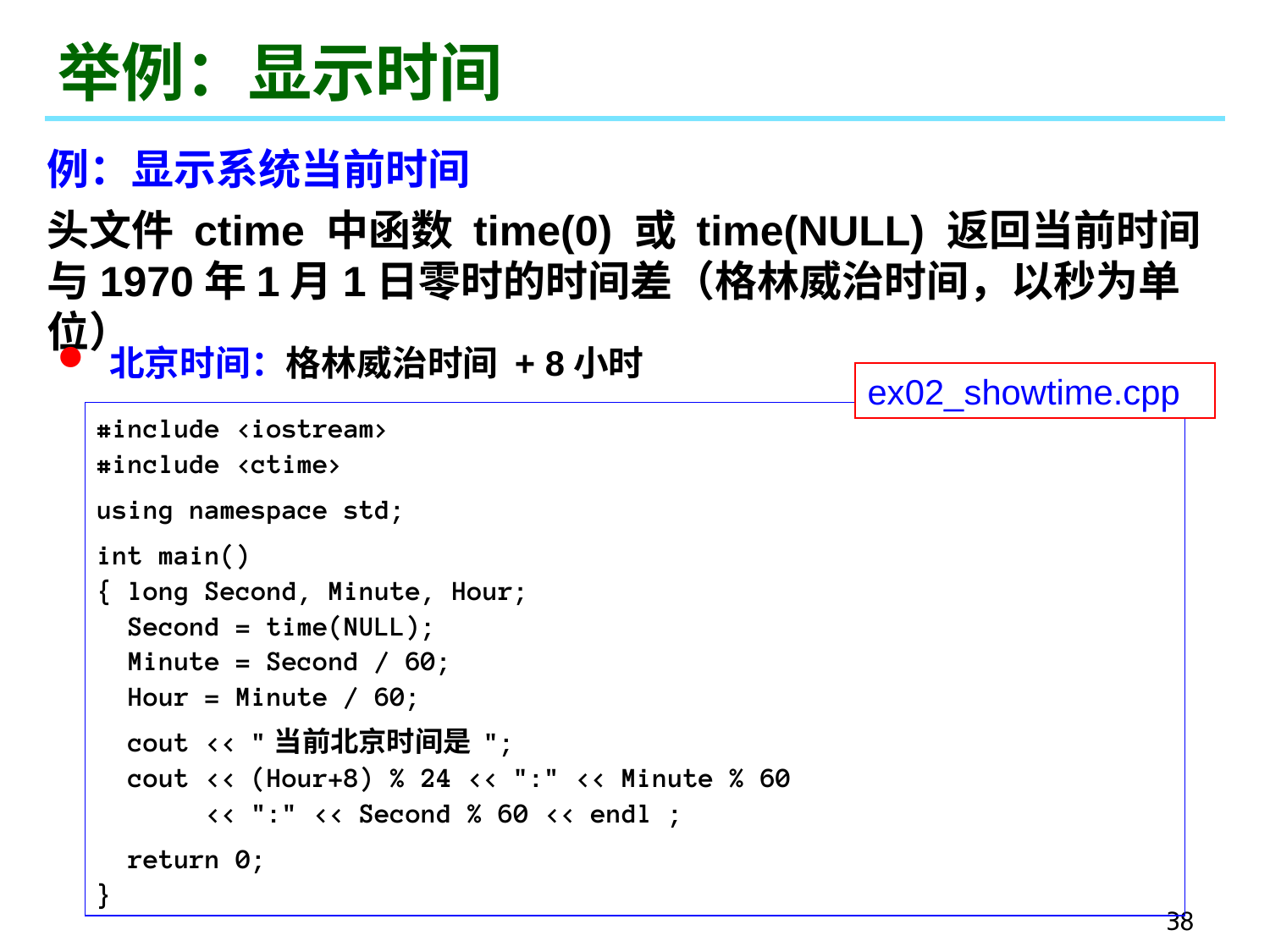

# 举例：显示时间
例：显示系统当前时间
头文件 ctime 中函数 time(0) 或 time(NULL) 返回当前时间与1970年1月1日零时的时间差（格林威治时间，以秒为单位）
 北京时间：格林威治时间 + 8小时
ex02_showtime.cpp
#include <iostream>
#include <ctime>
using namespace std;
int main()
{ long Second, Minute, Hour;
  Second = time(NULL);
  Minute = Second / 60;
  Hour = Minute / 60;
  cout << "当前北京时间是 ";
  cout << (Hour+8) % 24 << ":" << Minute % 60
       << ":" << Second % 60 << endl ;
  return 0;
}
38